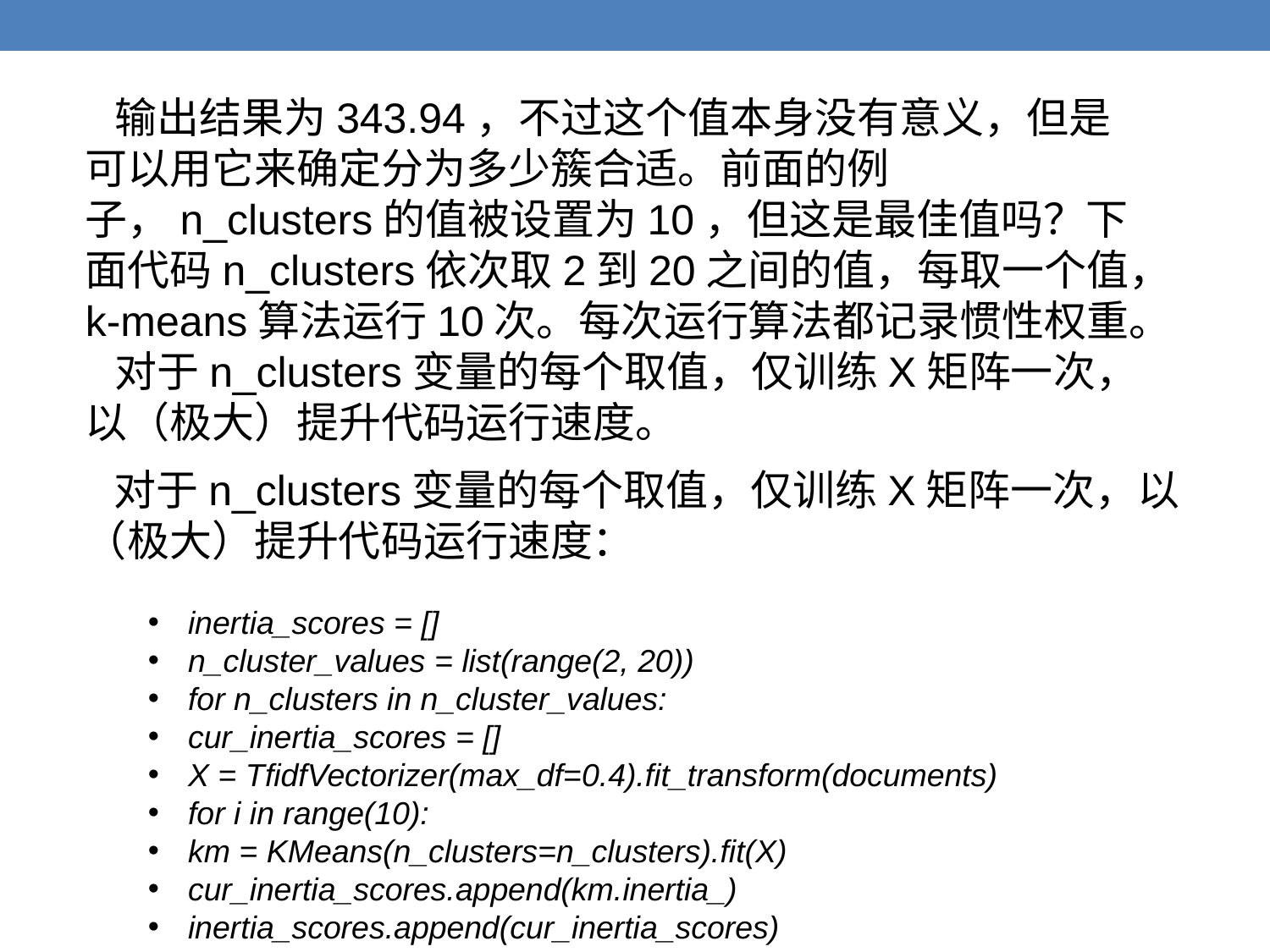

输出结果为343.94，不过这个值本身没有意义，但是可以用它来确定分为多少簇合适。前面的例子，n_clusters的值被设置为10，但这是最佳值吗？下面代码n_clusters依次取2到20之间的值，每取一个值，k-means算法运行10次。每次运行算法都记录惯性权重。
  对于n_clusters变量的每个取值，仅训练X矩阵一次，以（极大）提升代码运行速度。
  对于n_clusters变量的每个取值，仅训练X矩阵一次，以（极大）提升代码运行速度：

inertia_scores = []
n_cluster_values = list(range(2, 20))
for n_clusters in n_cluster_values:
cur_inertia_scores = []
X = TfidfVectorizer(max_df=0.4).fit_transform(documents)
for i in range(10):
km = KMeans(n_clusters=n_clusters).fit(X)
cur_inertia_scores.append(km.inertia_)
inertia_scores.append(cur_inertia_scores)